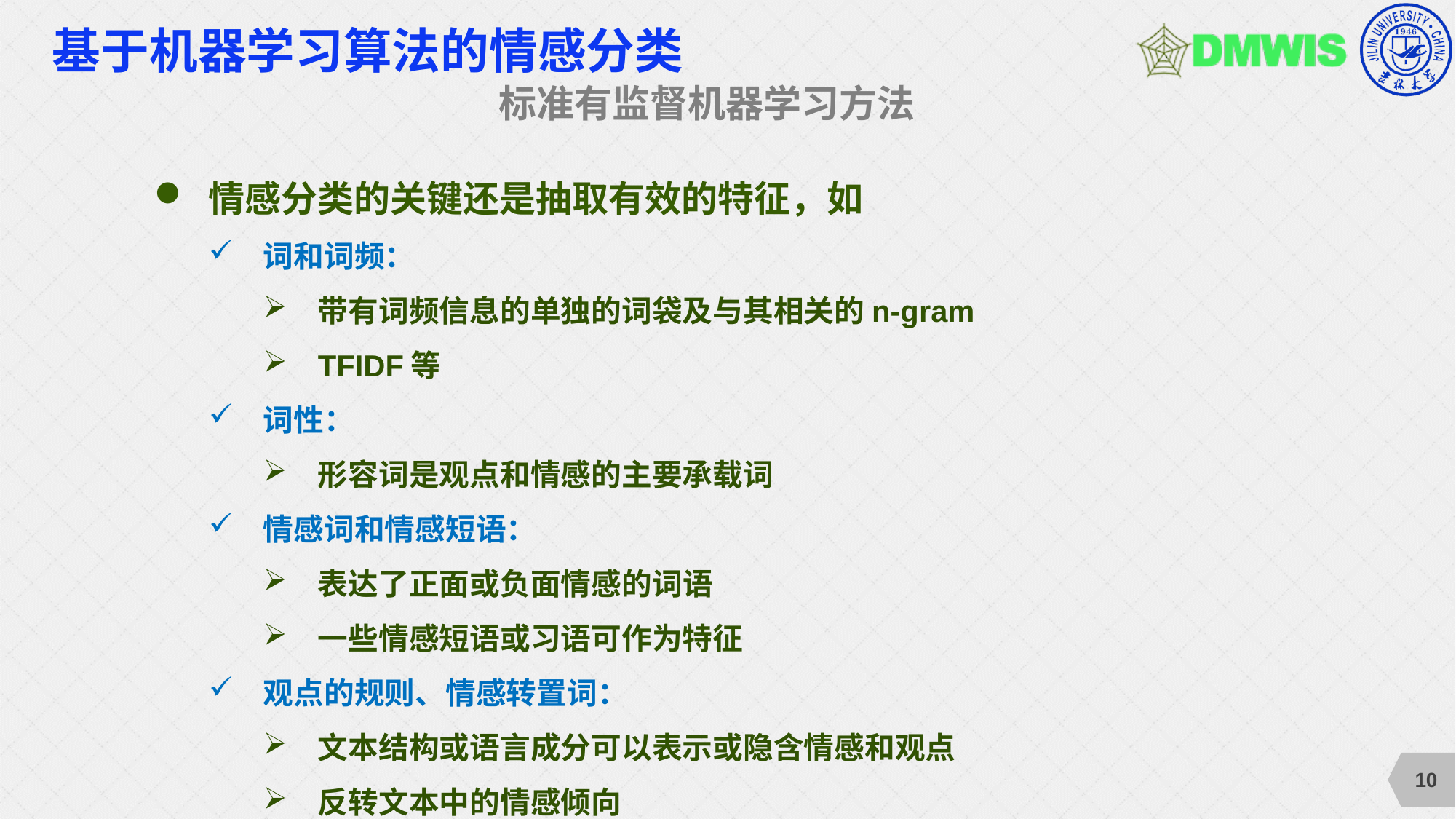

# 基于机器学习算法的情感分类
标准有监督机器学习方法
情感分类的关键还是抽取有效的特征，如
词和词频：
带有词频信息的单独的词袋及与其相关的n-gram
TFIDF等
词性：
形容词是观点和情感的主要承载词
情感词和情感短语：
表达了正面或负面情感的词语
一些情感短语或习语可作为特征
观点的规则、情感转置词：
文本结构或语言成分可以表示或隐含情感和观点
反转文本中的情感倾向
10